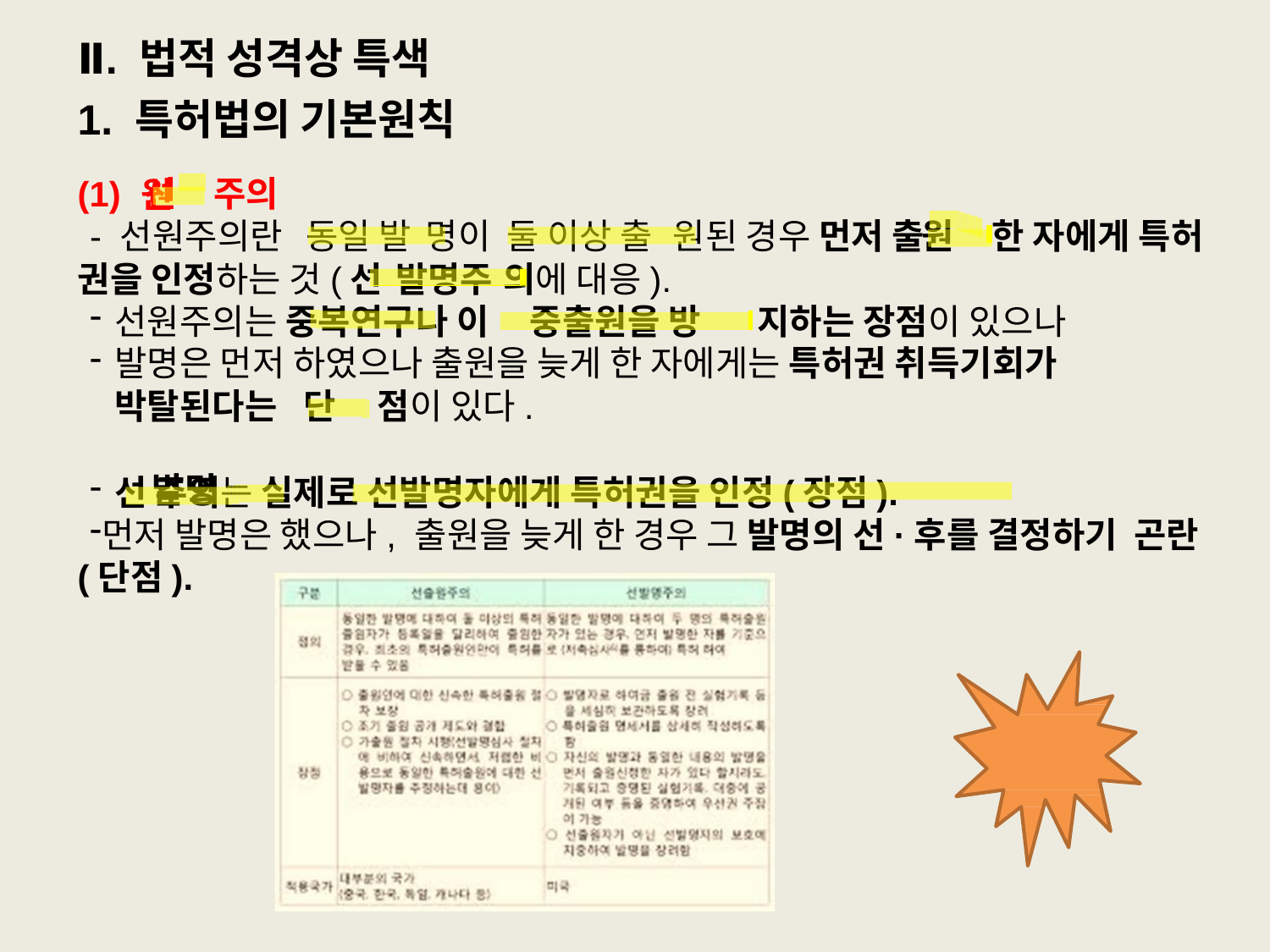

# Ⅱ. 법적 성격상 특색
1. 특허법의 기본원칙
(1) 선	주의
원

동일 발
둘 이상 출
원
- 선원주의란	명이
원된 경우 먼저 출
한 자에게 특허

발명주
권을 인정하는 것(선	의에 대응).
선원주의는 중복연구나 이	지하는 장점이 있으나
발명은 먼저 하였으나 출원을 늦게 한 자에게는 특허권 취득기회가  박탈된다는	점이 있다.

선	주의는 실제로 선발명자에게 특허권을 인정(장점).
먼저 발명은 했으나, 출원을 늦게 한 경우 그 발명의 선·후를 결정하기  곤란(단점).

중출원을 방

단

발명